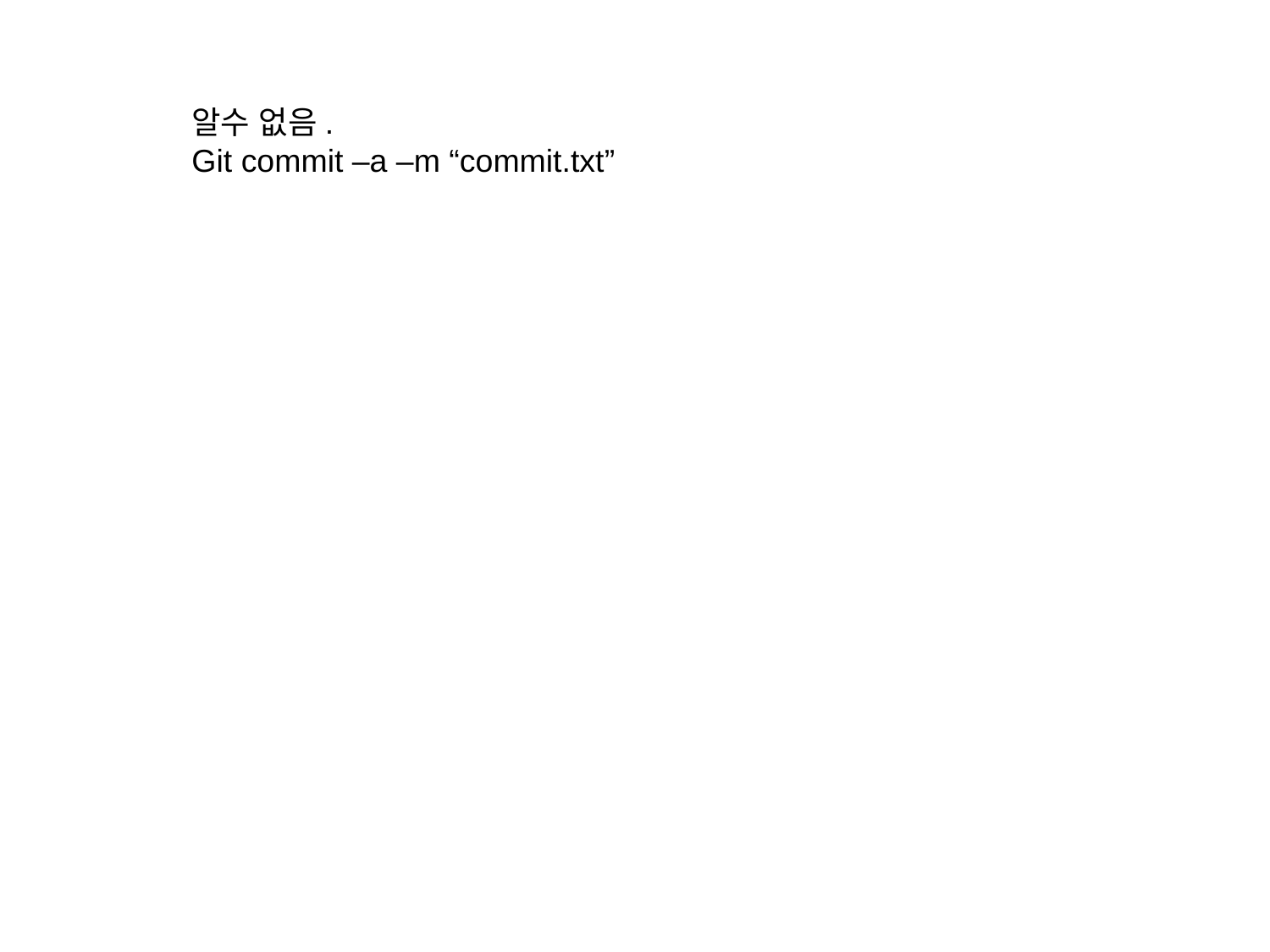

알수 없음.
Git commit –a –m “commit.txt”